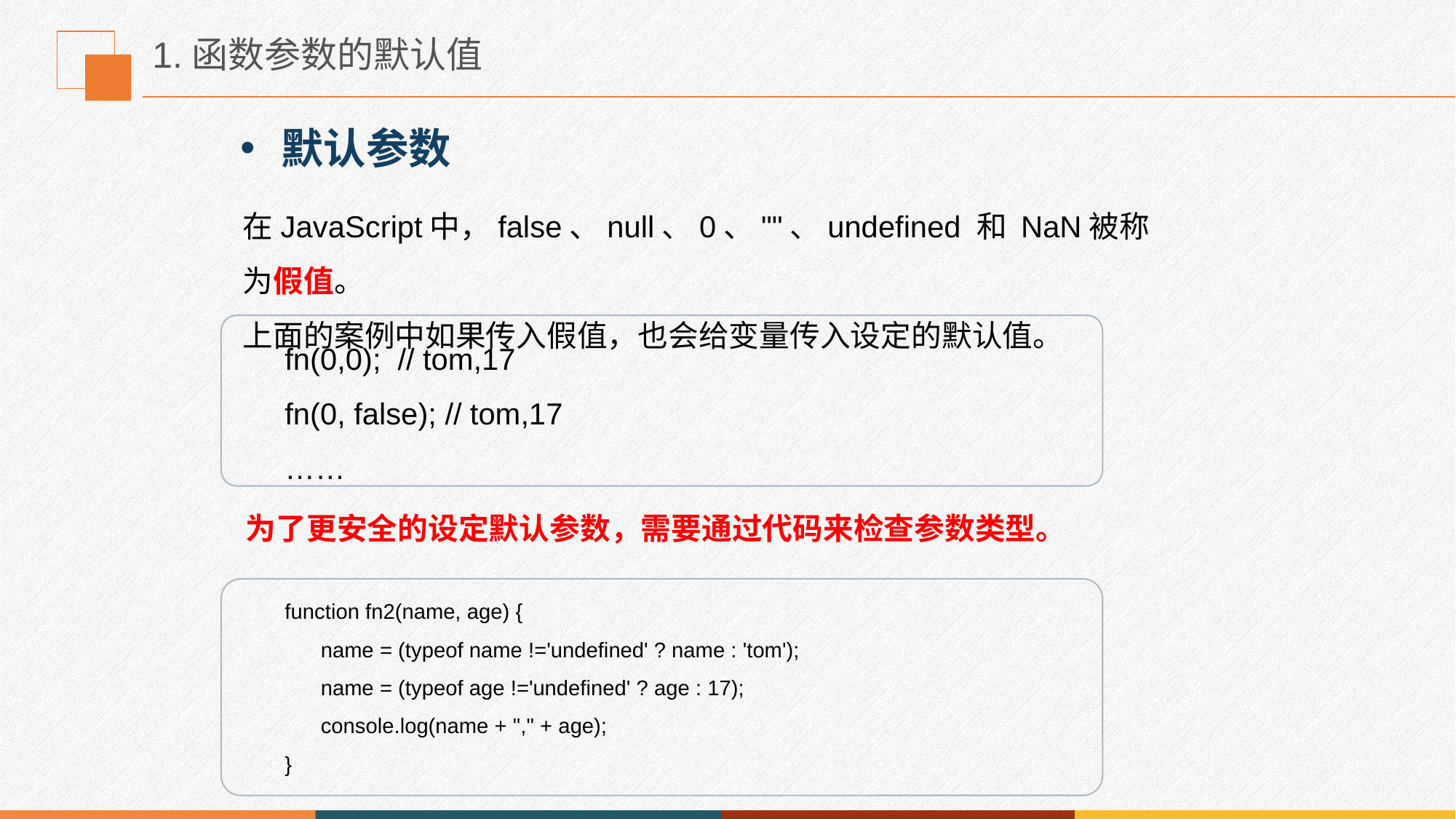

# 1.函数参数的默认值
默认参数
在JavaScript中，false、null、0、""、undefined 和 NaN被称为假值。
上面的案例中如果传入假值，也会给变量传入设定的默认值。

fn(0,0);  // tom,17
fn(0, false); // tom,17
……
为了更安全的设定默认参数，需要通过代码来检查参数类型。

function fn2(name, age) {
      name = (typeof name !='undefined' ? name : 'tom');
      name = (typeof age !='undefined' ? age : 17);
      console.log(name + "," + age);
}